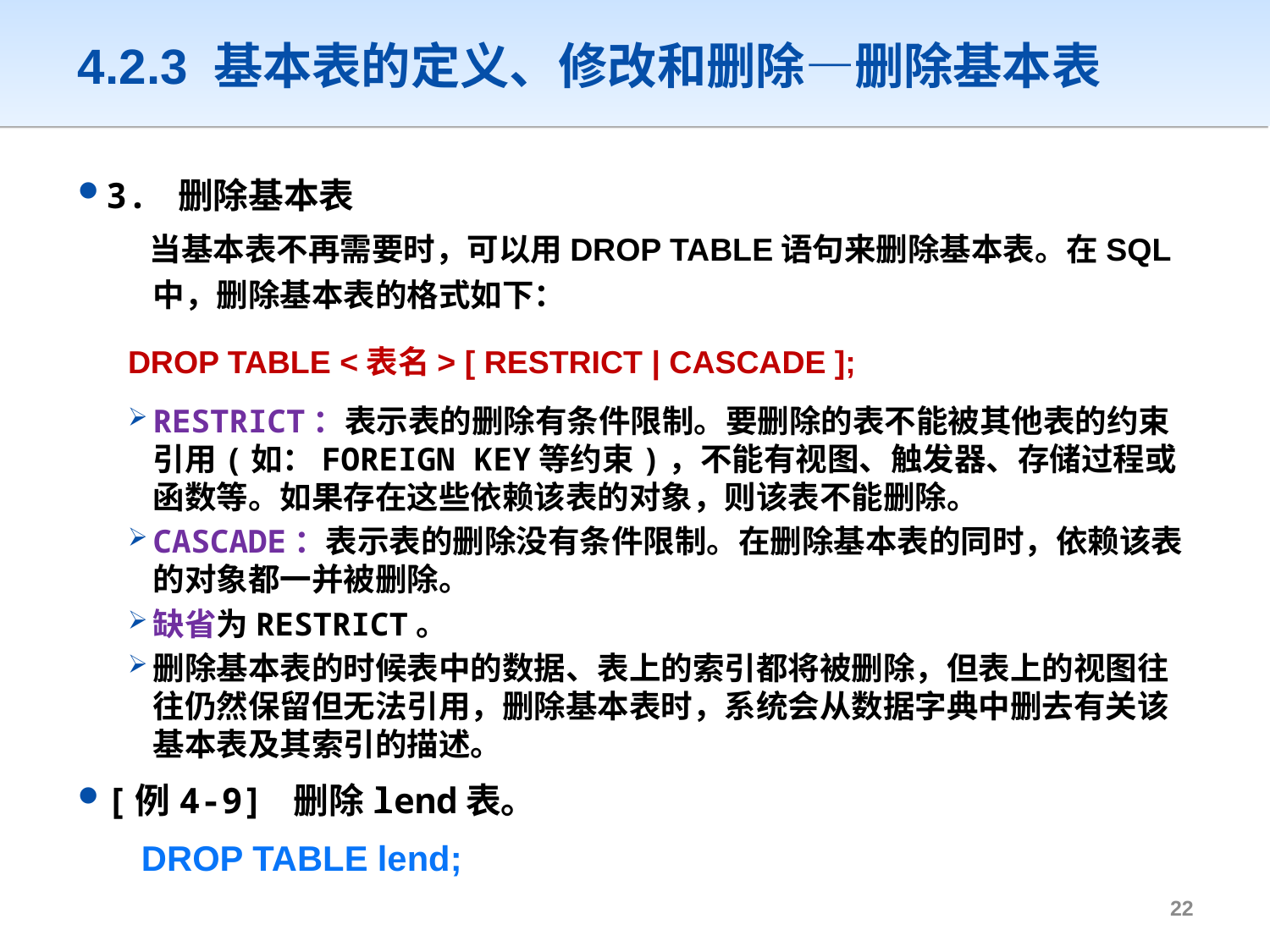

# 4.2.3 基本表的定义、修改和删除—删除基本表
3. 删除基本表
  当基本表不再需要时，可以用DROP TABLE语句来删除基本表。在SQL中，删除基本表的格式如下：

DROP TABLE <表名> [ RESTRICT | CASCADE ];

RESTRICT：表示表的删除有条件限制。要删除的表不能被其他表的约束引用(如：FOREIGN KEY等约束)，不能有视图、触发器、存储过程或函数等。如果存在这些依赖该表的对象，则该表不能删除。
CASCADE：表示表的删除没有条件限制。在删除基本表的同时，依赖该表的对象都一并被删除。
缺省为RESTRICT。
删除基本表的时候表中的数据、表上的索引都将被删除，但表上的视图往往仍然保留但无法引用，删除基本表时，系统会从数据字典中删去有关该基本表及其索引的描述。
[例4-9] 删除lend表。
   DROP TABLE lend;

22